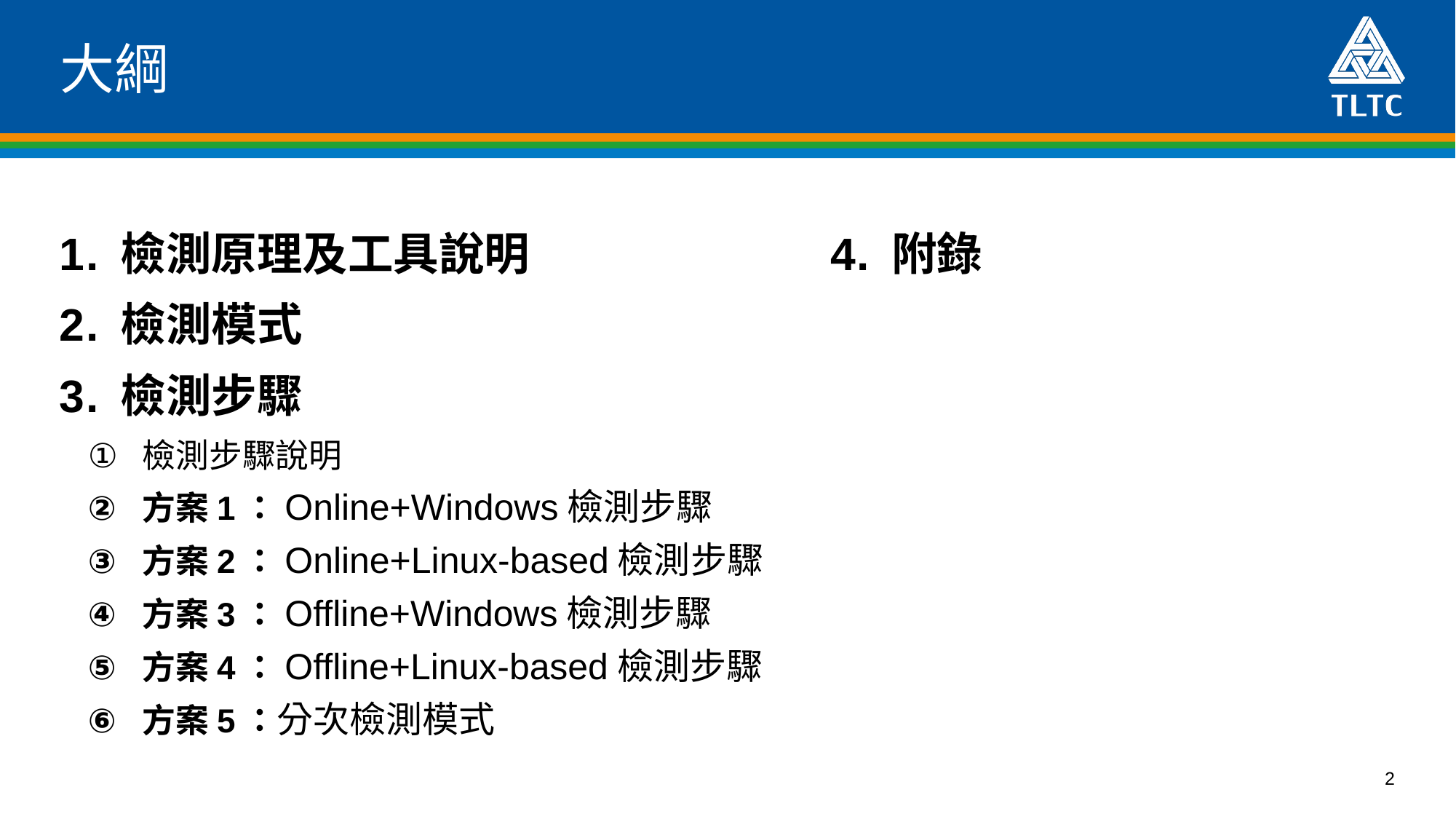

# 大綱
檢測原理及工具說明
檢測模式
檢測步驟
檢測步驟說明
方案1：Online+Windows檢測步驟
方案2：Online+Linux-based檢測步驟
方案3：Offline+Windows檢測步驟
方案4：Offline+Linux-based檢測步驟
方案5：分次檢測模式

附錄
2